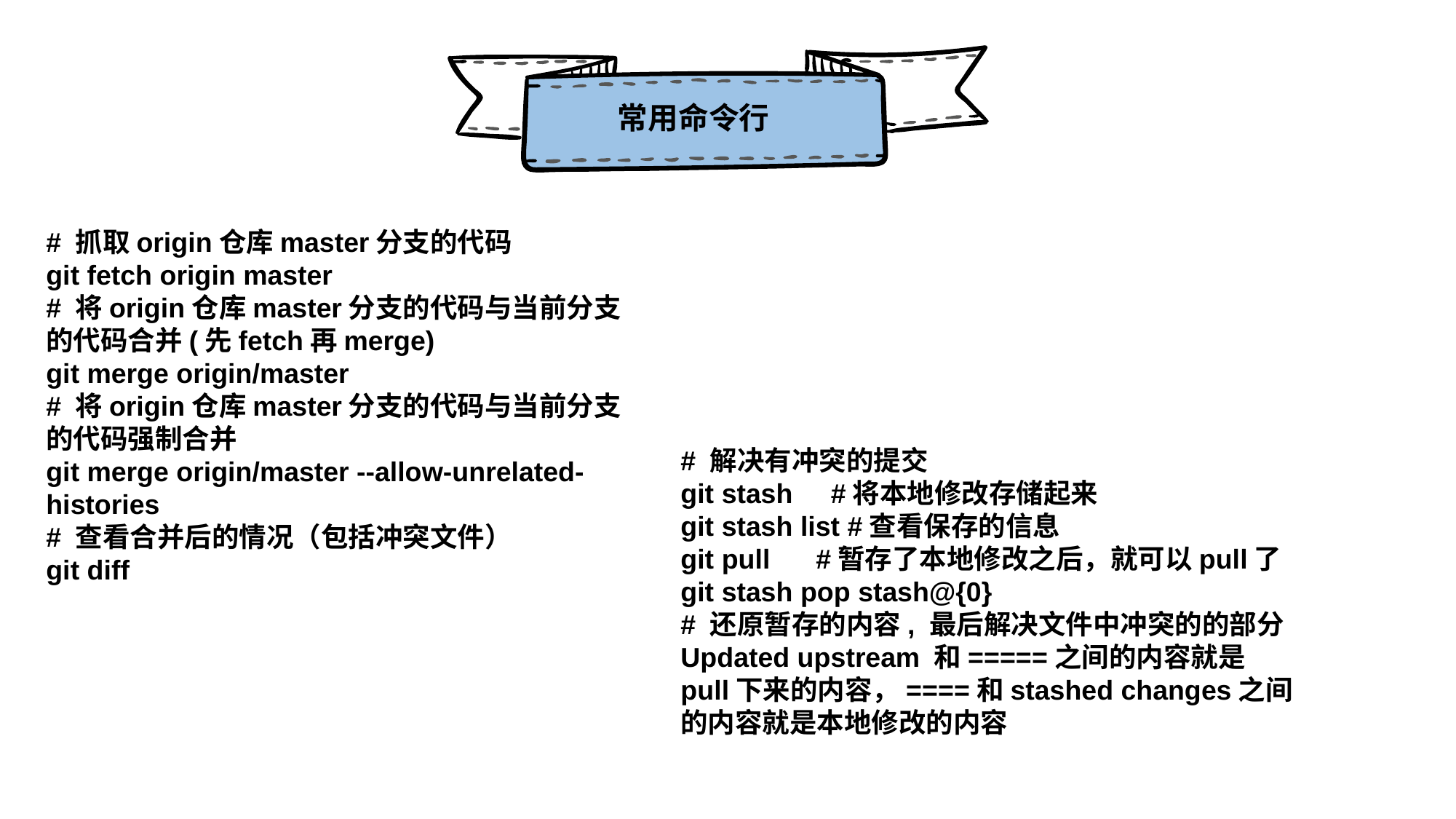

常用命令行
# 抓取origin仓库master分支的代码
git fetch origin master
# 将origin仓库master分支的代码与当前分支的代码合并(先fetch再merge)
git merge origin/master
# 将origin仓库master分支的代码与当前分支的代码强制合并
git merge origin/master --allow-unrelated-histories
# 查看合并后的情况（包括冲突文件）
git diff

# 解决有冲突的提交
git stash     #将本地修改存储起来
git stash list #查看保存的信息
git pull      #暂存了本地修改之后，就可以pull了
git stash pop stash@{0}
# 还原暂存的内容, 最后解决文件中冲突的的部分
Updated upstream 和=====之间的内容就是pull下来的内容，====和stashed changes之间的内容就是本地修改的内容